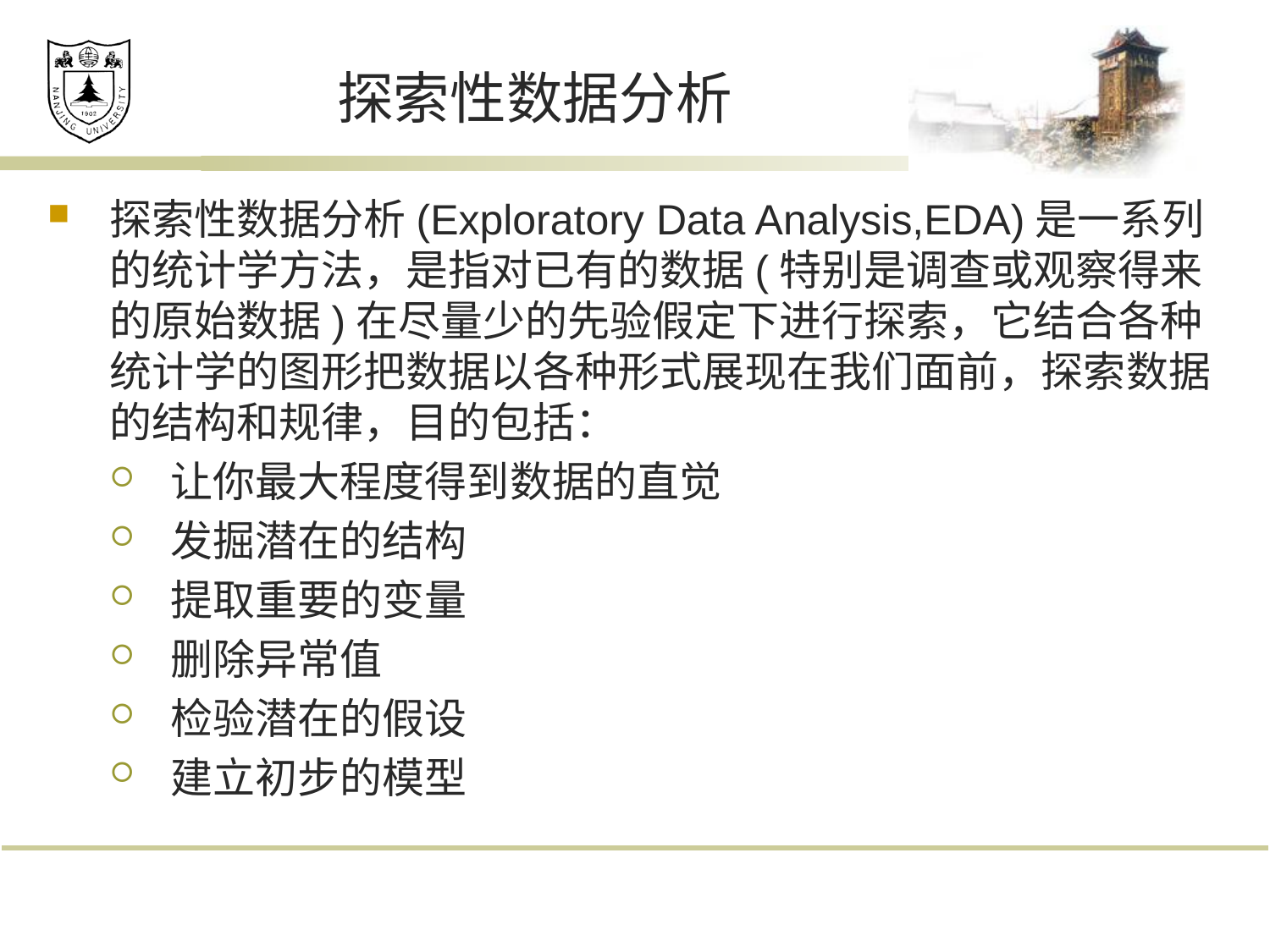

# 探索性数据分析
探索性数据分析(Exploratory Data Analysis,EDA)是一系列的统计学方法，是指对已有的数据(特别是调查或观察得来的原始数据)在尽量少的先验假定下进行探索，它结合各种统计学的图形把数据以各种形式展现在我们面前，探索数据的结构和规律，目的包括：
让你最大程度得到数据的直觉
发掘潜在的结构
提取重要的变量
删除异常值
检验潜在的假设
建立初步的模型